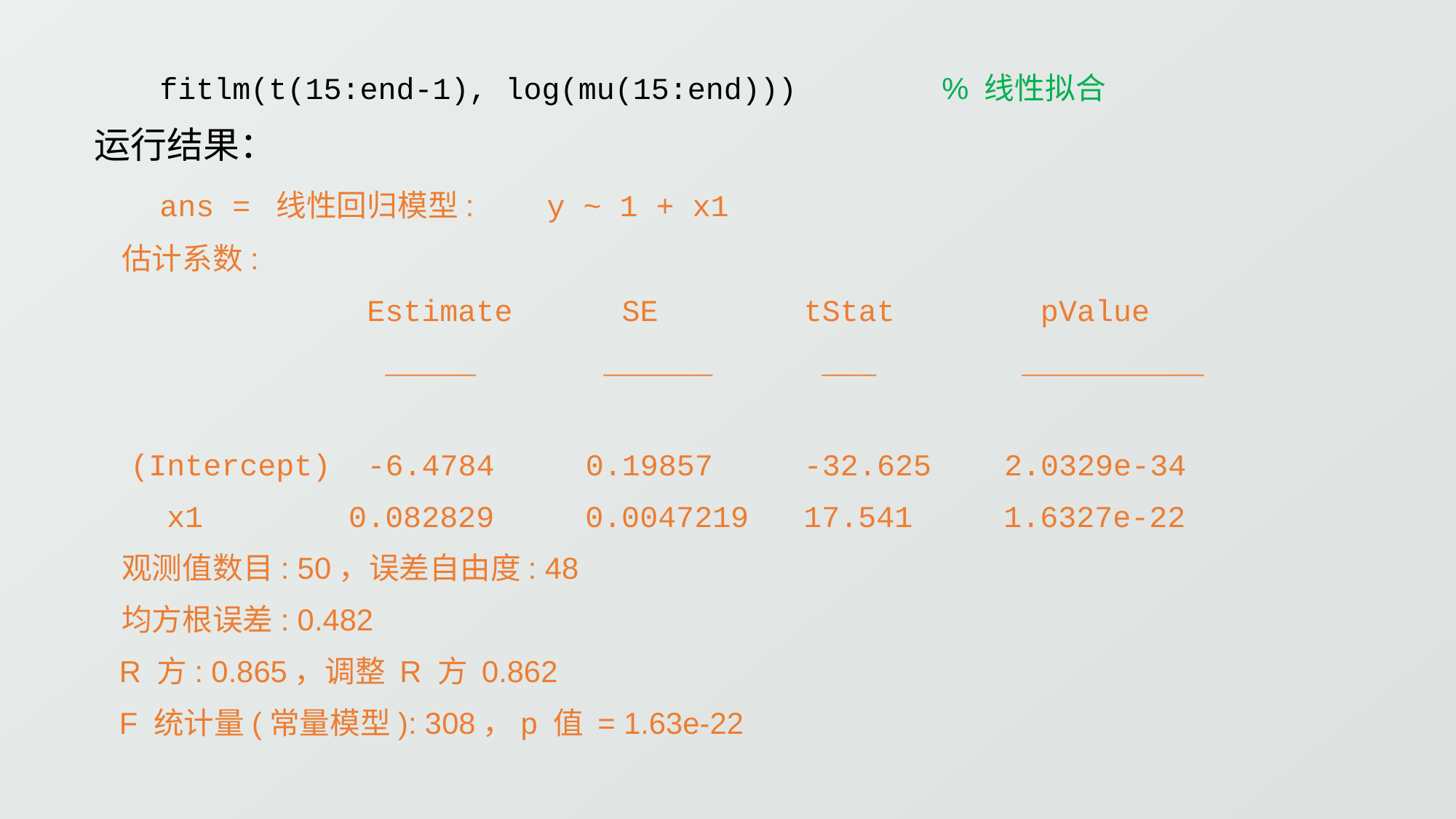

fitlm(t(15:end-1), log(mu(15:end)))        % 线性拟合
运行结果：
   ans = 线性回归模型:    y ~ 1 + x1
   估计系数:
               Estimate      SE        tStat        pValue
                _____       ______      ___        __________

  (Intercept)  -6.4784     0.19857     -32.625    2.0329e-34
    x1        0.082829     0.0047219   17.541     1.6327e-22
   观测值数目: 50，误差自由度: 48
   均方根误差: 0.482
   R 方: 0.865，调整 R 方 0.862
   F 统计量(常量模型): 308，p 值 = 1.63e-22